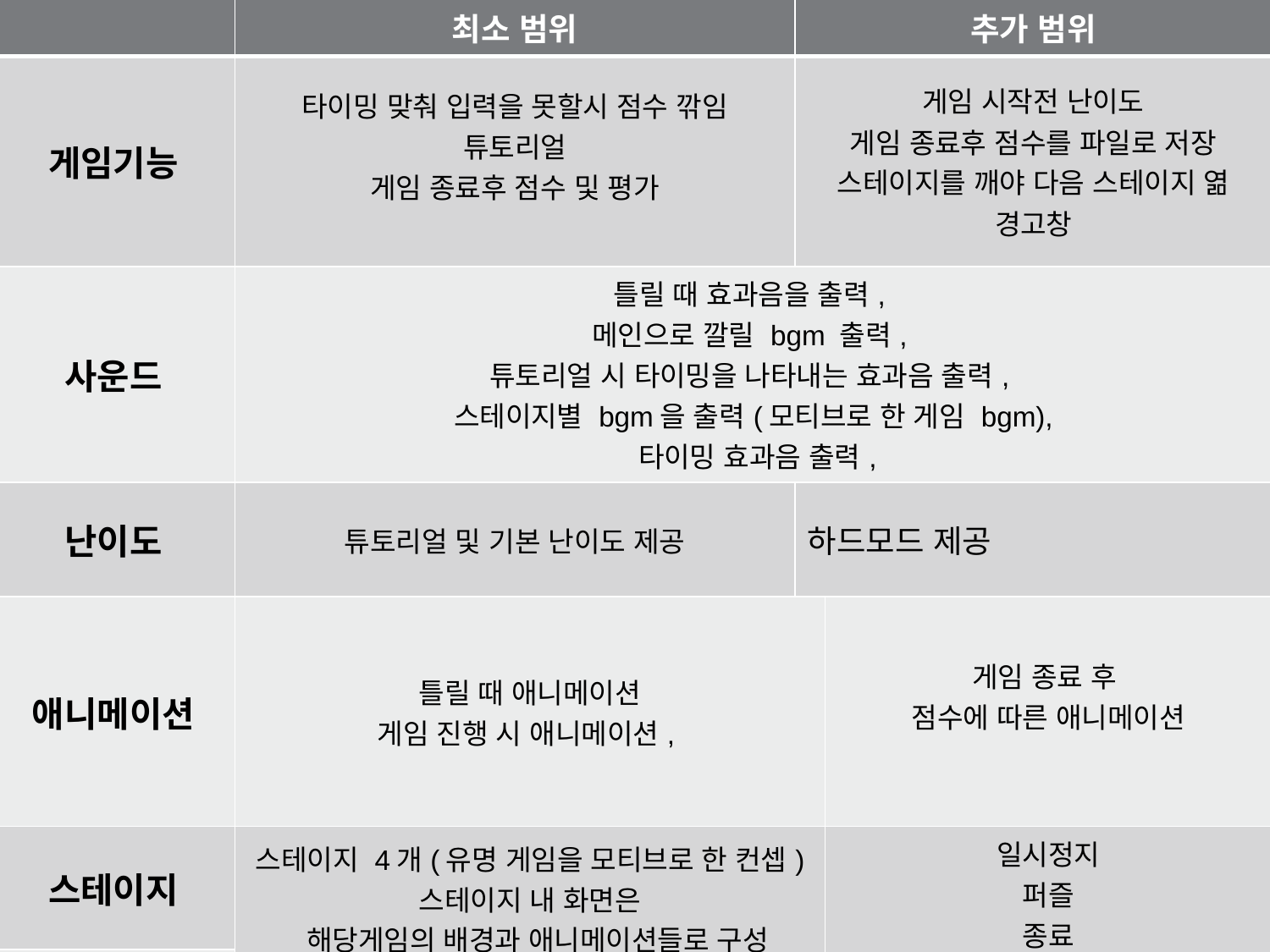

|  | 최소 범위 | 추가 범위 |  |
| --- | --- | --- | --- |
| 게임기능 | 타이밍 맞춰 입력을 못할시 점수 깎임 튜토리얼 게임 종료후 점수 및 평가 | 게임 시작전 난이도 게임 종료후 점수를 파일로 저장 스테이지를 깨야 다음 스테이지 엶 경고창 |  |
| 사운드 | 틀릴 때 효과음을 출력, 메인으로 깔릴 bgm 출력, 튜토리얼 시 타이밍을 나타내는 효과음 출력, 스테이지별 bgm을 출력(모티브로 한 게임 bgm), 타이밍 효과음 출력, |  |  |
| 난이도 | 튜토리얼 및 기본 난이도 제공 | 하드모드 제공 |  |
| 애니메이션 | 틀릴 때 애니메이션 게임 진행 시 애니메이션, |  | 게임 종료 후 점수에 따른 애니메이션 |
| 스테이지 | 스테이지 4개(유명 게임을 모티브로 한 컨셉) 스테이지 내 화면은 해당게임의 배경과 애니메이션들로 구성 |  | 일시정지 퍼즐 종료 사운드 조절 |
| 컨트롤 |  |  |  |
|  | ENTER 키와 SPACE키 타이밍에 맞추어 키보드를 입력 |  | 마우스의 움직임 방향으로 행동을 구현 |